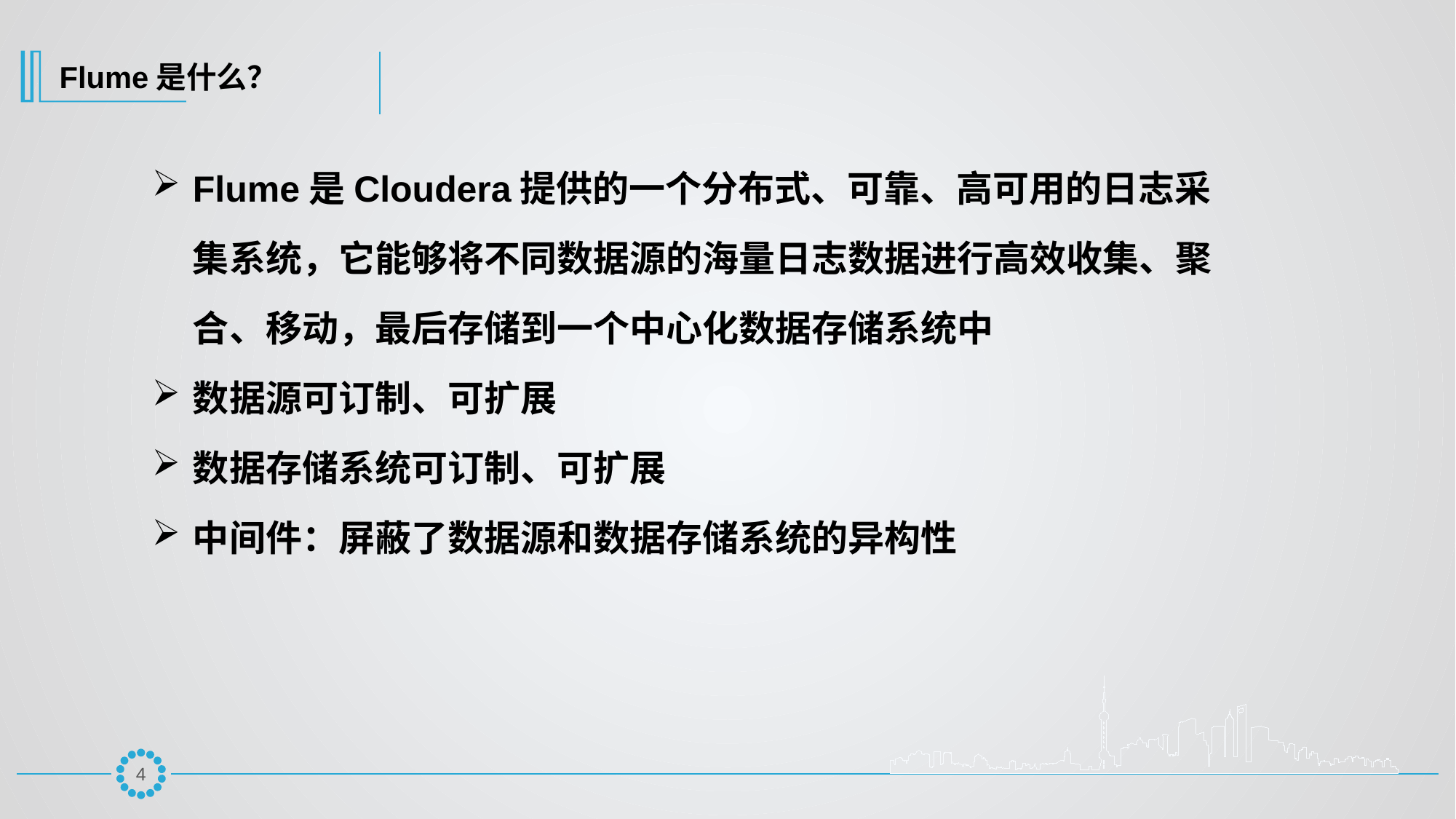

Flume是什么？
Flume是Cloudera提供的一个分布式、可靠、高可用的日志采集系统，它能够将不同数据源的海量日志数据进行高效收集、聚合、移动，最后存储到一个中心化数据存储系统中
数据源可订制、可扩展
数据存储系统可订制、可扩展
中间件：屏蔽了数据源和数据存储系统的异构性
4